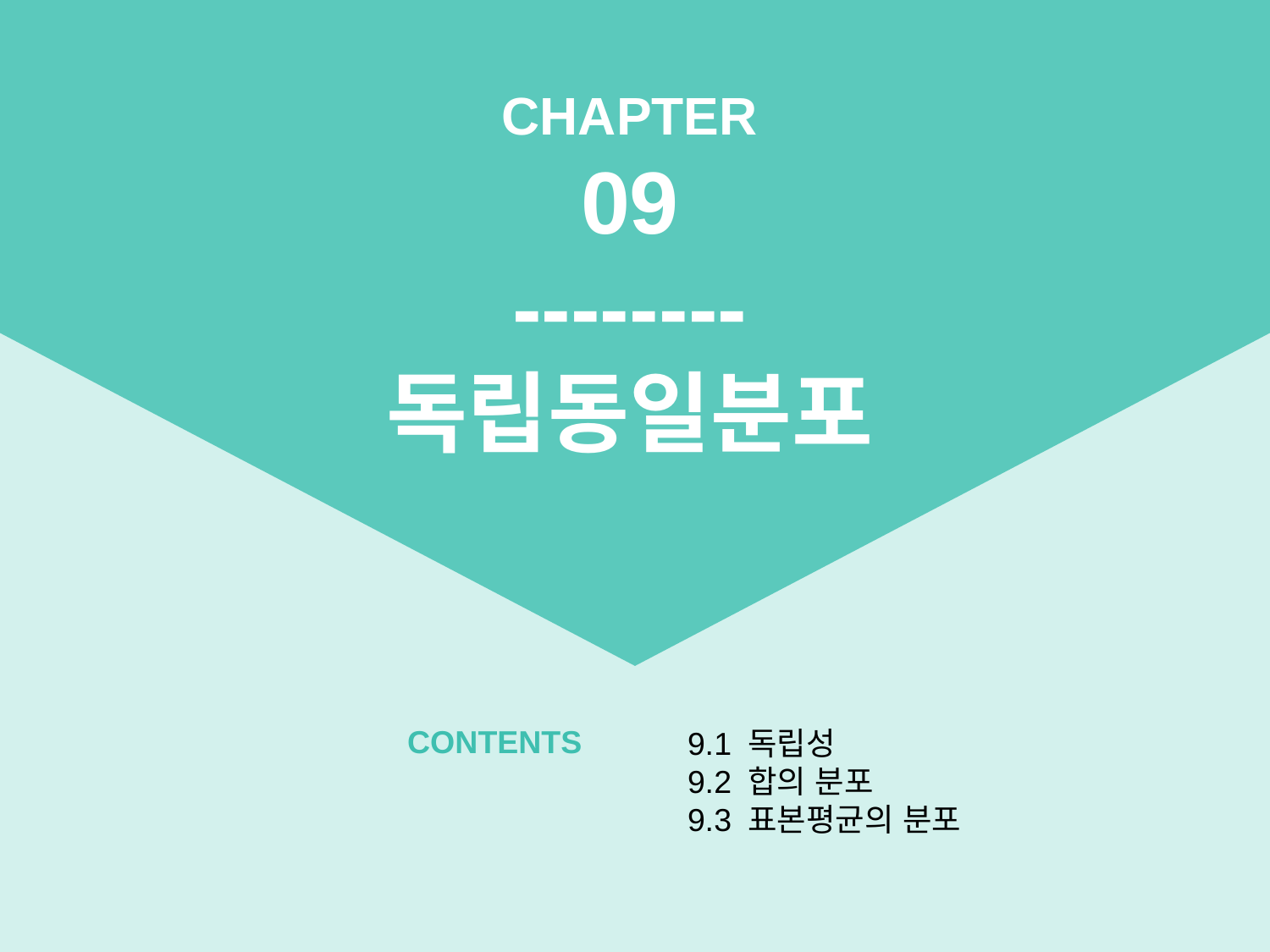

ㅊ
CHAPTER
09
--------
독립동일분포
CONTENTS
9.1 독립성
9.2 합의 분포
9.3 표본평균의 분포